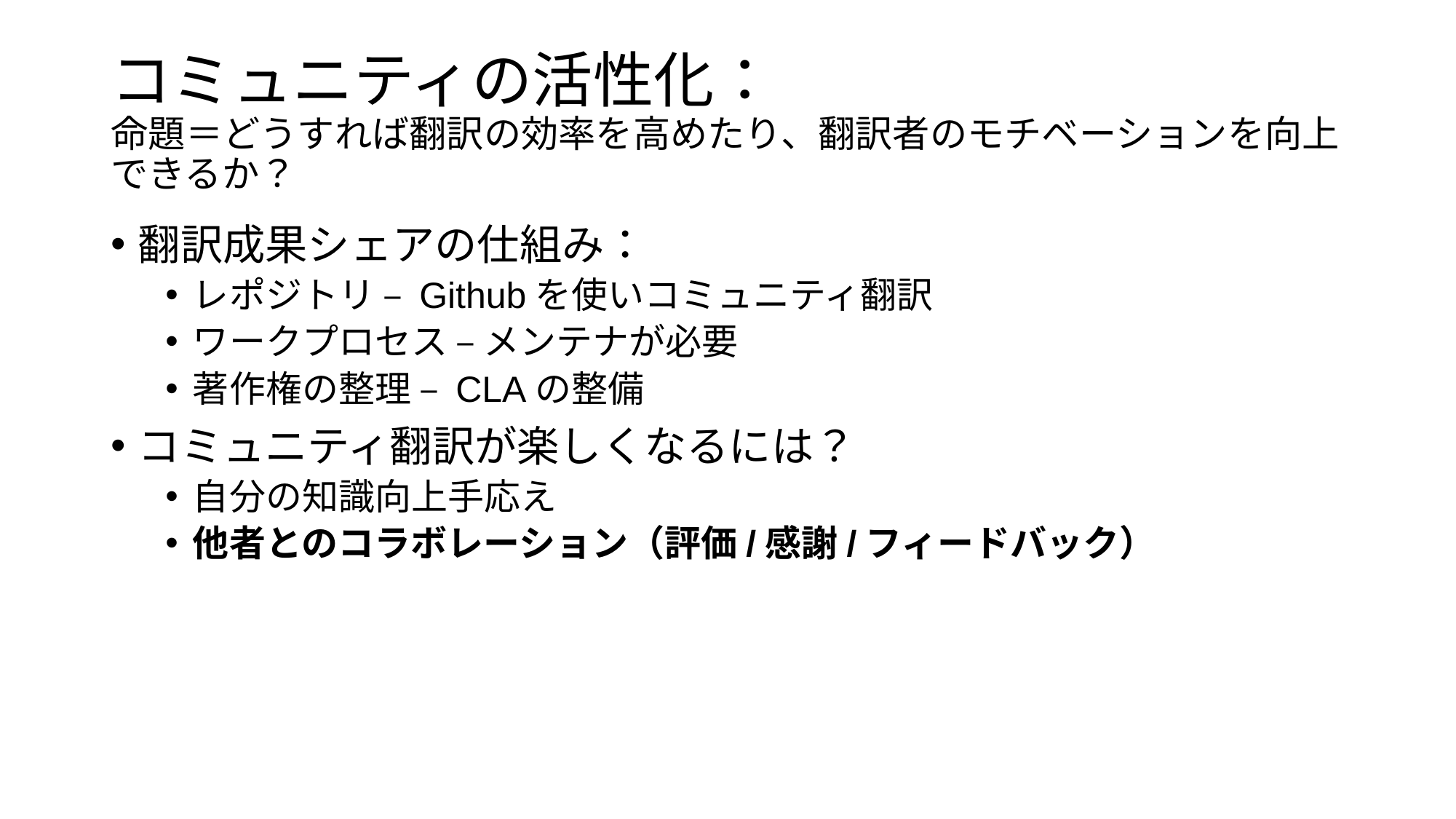

# コミュニティの活性化： 命題＝どうすれば翻訳の効率を高めたり、翻訳者のモチベーションを向上できるか？
翻訳成果シェアの仕組み：
レポジトリ – Githubを使いコミュニティ翻訳
ワークプロセス – メンテナが必要
著作権の整理 – CLAの整備
コミュニティ翻訳が楽しくなるには？
自分の知識向上手応え
他者とのコラボレーション（評価/感謝/フィードバック）